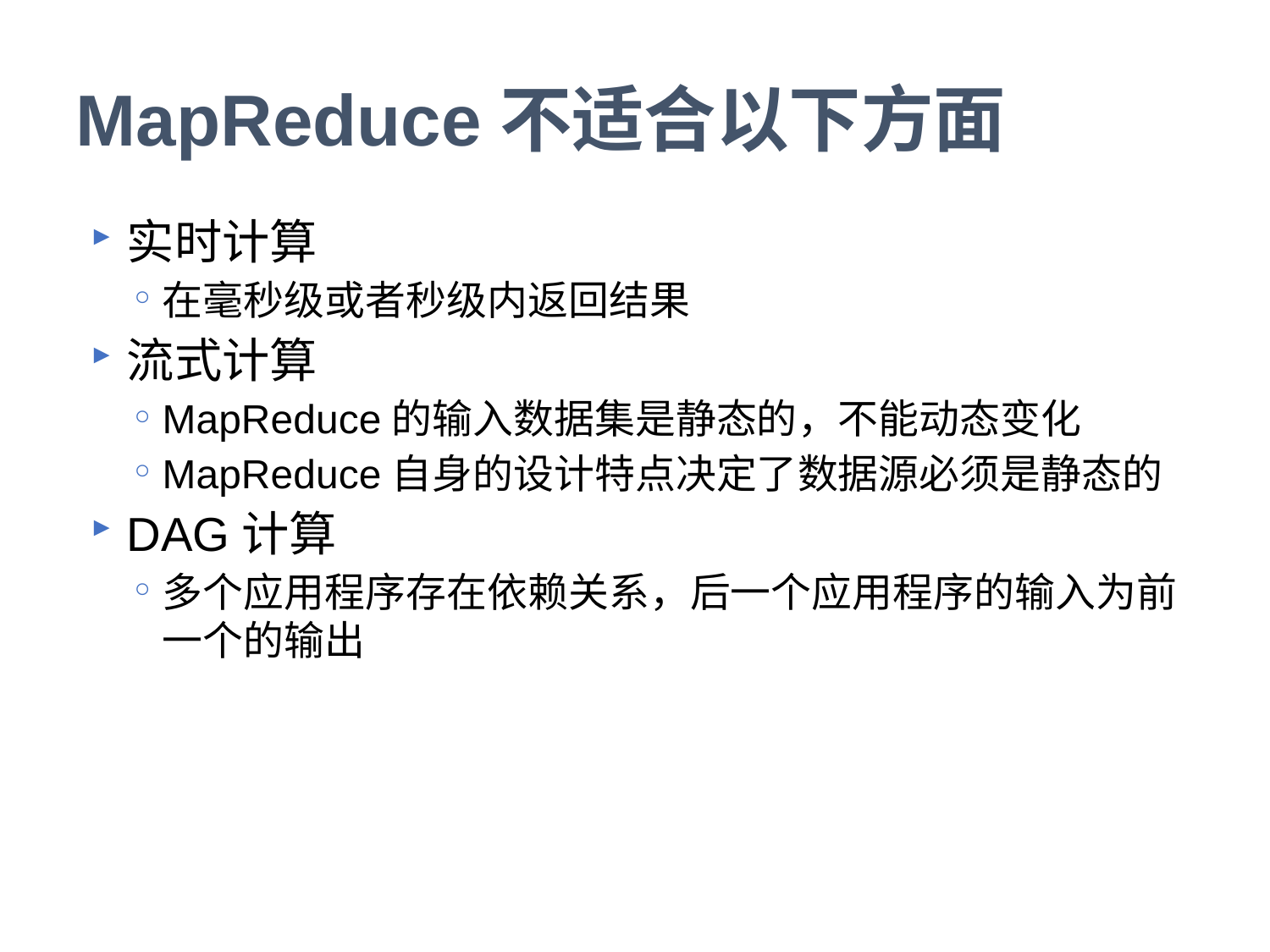

# MapReduce不适合以下方面
实时计算
在毫秒级或者秒级内返回结果
流式计算
MapReduce的输入数据集是静态的，不能动态变化
MapReduce自身的设计特点决定了数据源必须是静态的
DAG计算
多个应用程序存在依赖关系，后一个应用程序的输入为前一个的输出